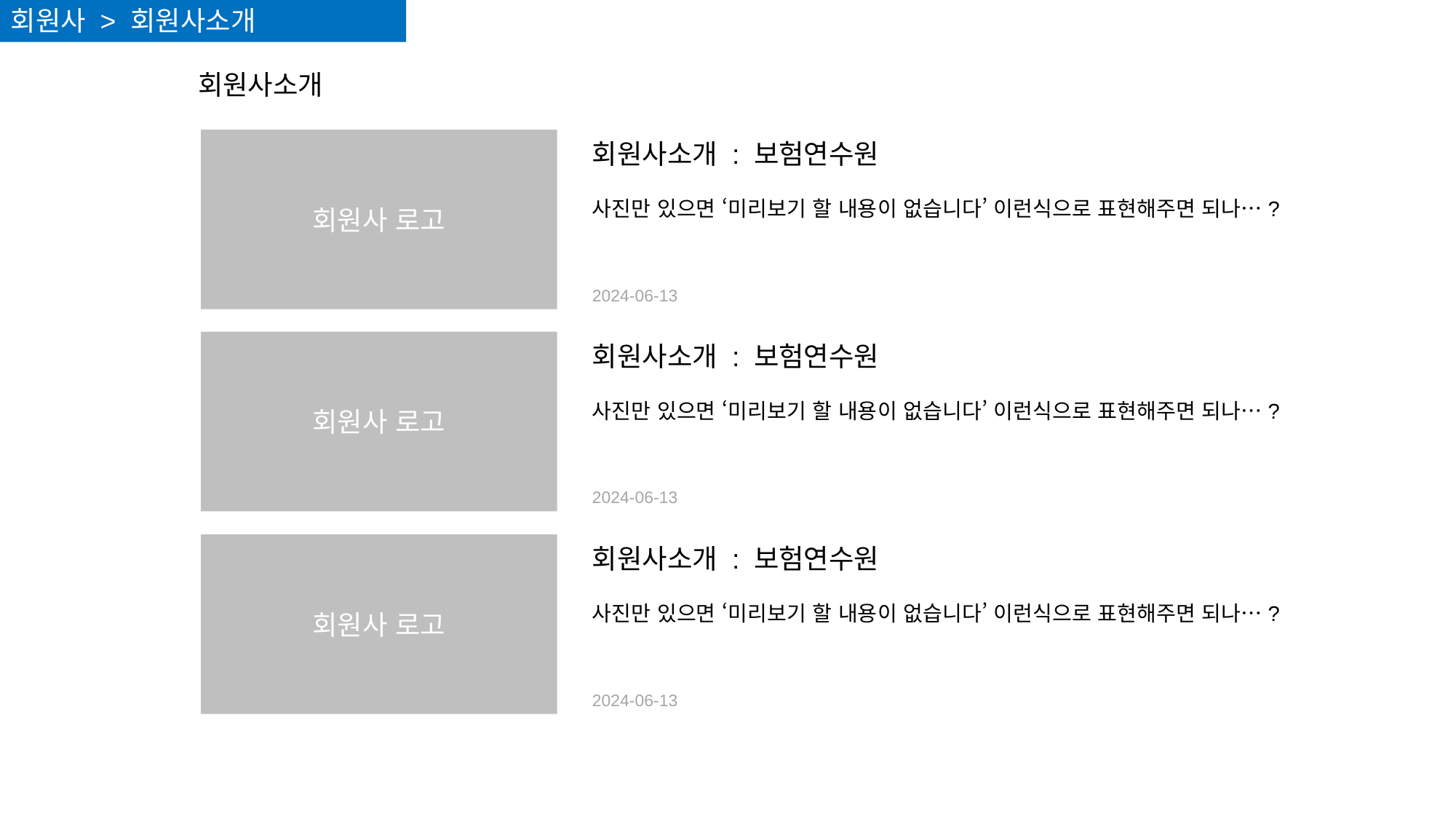

회원사 > 회원사소개
회원사소개
회원사 로고
회원사소개 : 보험연수원
사진만 있으면 ‘미리보기 할 내용이 없습니다’ 이런식으로 표현해주면 되나…?
2024-06-13
회원사 로고
회원사소개 : 보험연수원
사진만 있으면 ‘미리보기 할 내용이 없습니다’ 이런식으로 표현해주면 되나…?
2024-06-13
회원사 로고
회원사소개 : 보험연수원
사진만 있으면 ‘미리보기 할 내용이 없습니다’ 이런식으로 표현해주면 되나…?
2024-06-13